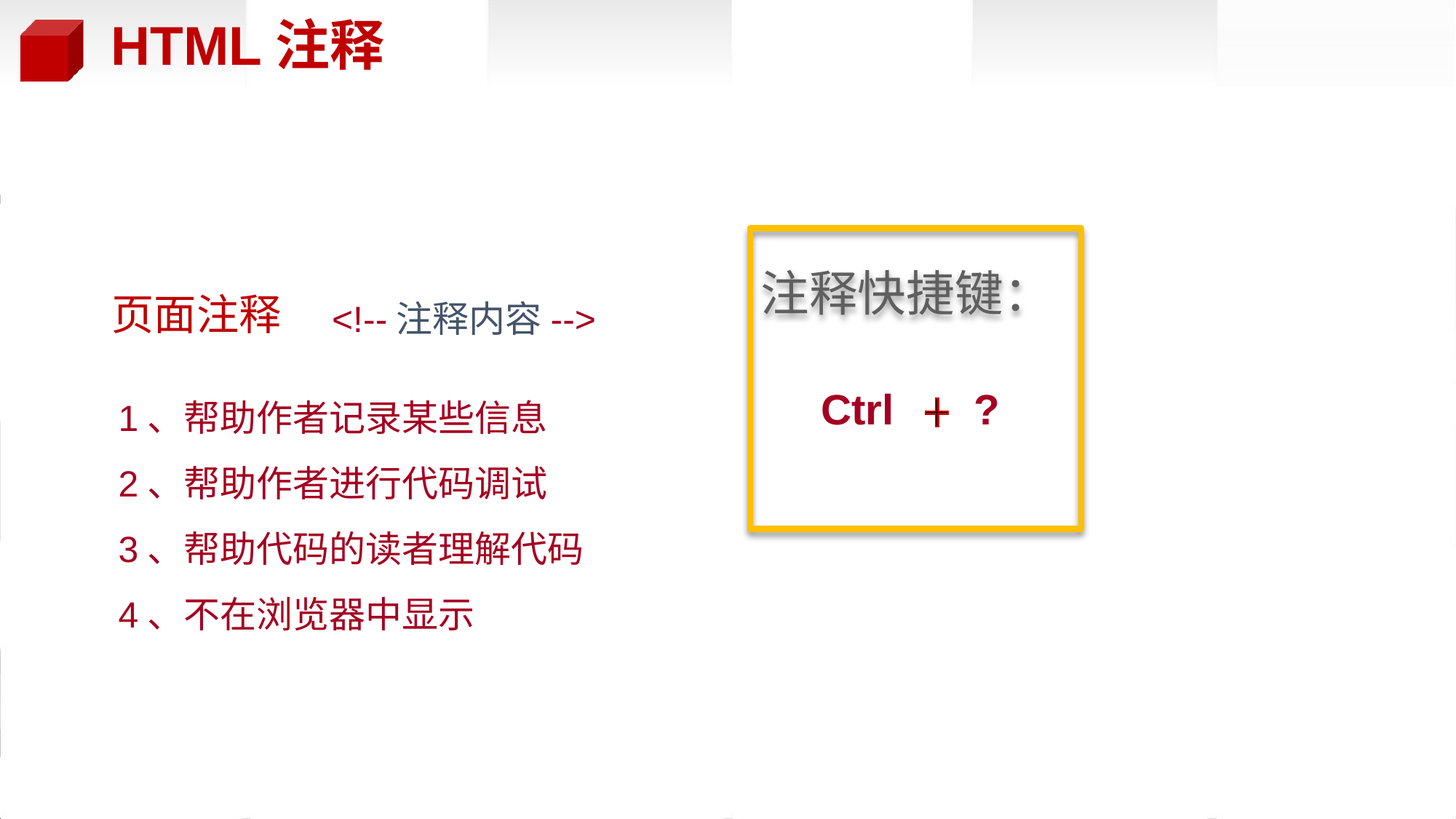

HTML注释
注释快捷键：

页面注释
<!--注释内容-->
1、帮助作者记录某些信息
2、帮助作者进行代码调试
3、帮助代码的读者理解代码
4、不在浏览器中显示
Ctrl
?